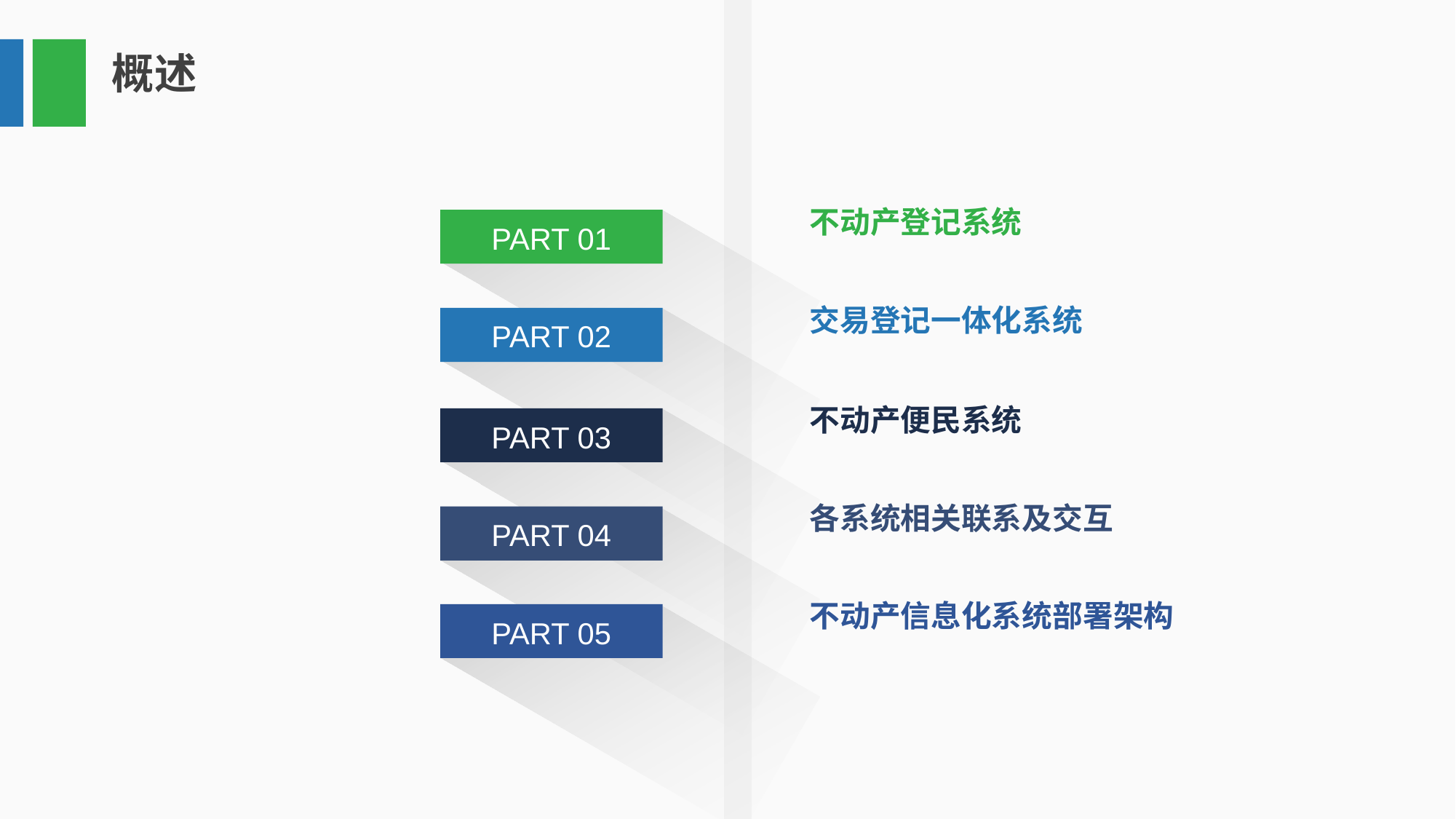

概述
不动产登记系统

PART 01
交易登记一体化系统

PART 02
不动产便民系统

PART 03
各系统相关联系及交互

PART 04
不动产信息化系统部署架构

PART 05